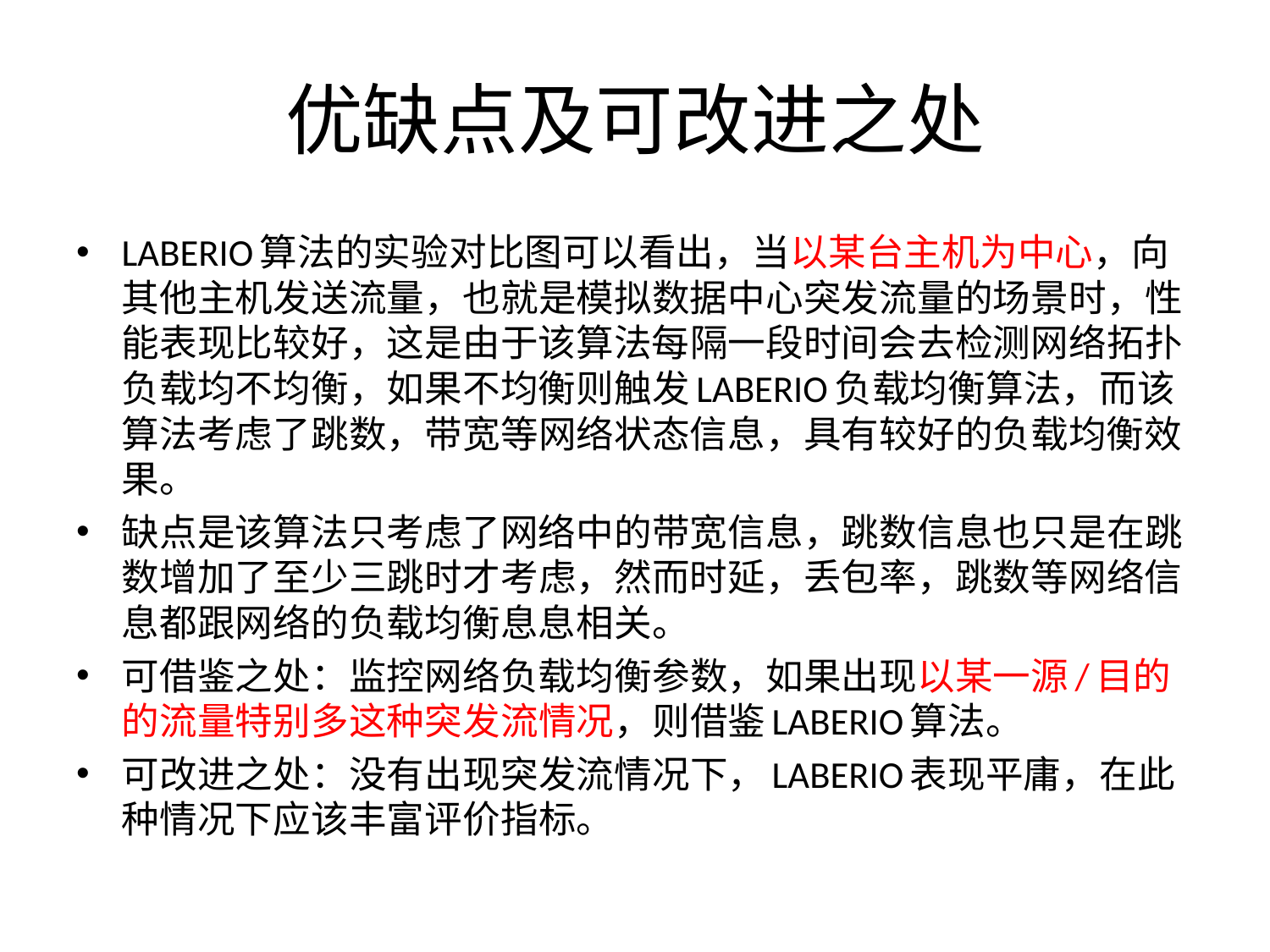

# 优缺点及可改进之处
LABERIO算法的实验对比图可以看出，当以某台主机为中心，向其他主机发送流量，也就是模拟数据中心突发流量的场景时，性能表现比较好，这是由于该算法每隔一段时间会去检测网络拓扑负载均不均衡，如果不均衡则触发LABERIO负载均衡算法，而该算法考虑了跳数，带宽等网络状态信息，具有较好的负载均衡效果。
缺点是该算法只考虑了网络中的带宽信息，跳数信息也只是在跳数增加了至少三跳时才考虑，然而时延，丢包率，跳数等网络信息都跟网络的负载均衡息息相关。
可借鉴之处：监控网络负载均衡参数，如果出现以某一源/目的的流量特别多这种突发流情况，则借鉴LABERIO算法。
可改进之处：没有出现突发流情况下，LABERIO表现平庸，在此种情况下应该丰富评价指标。